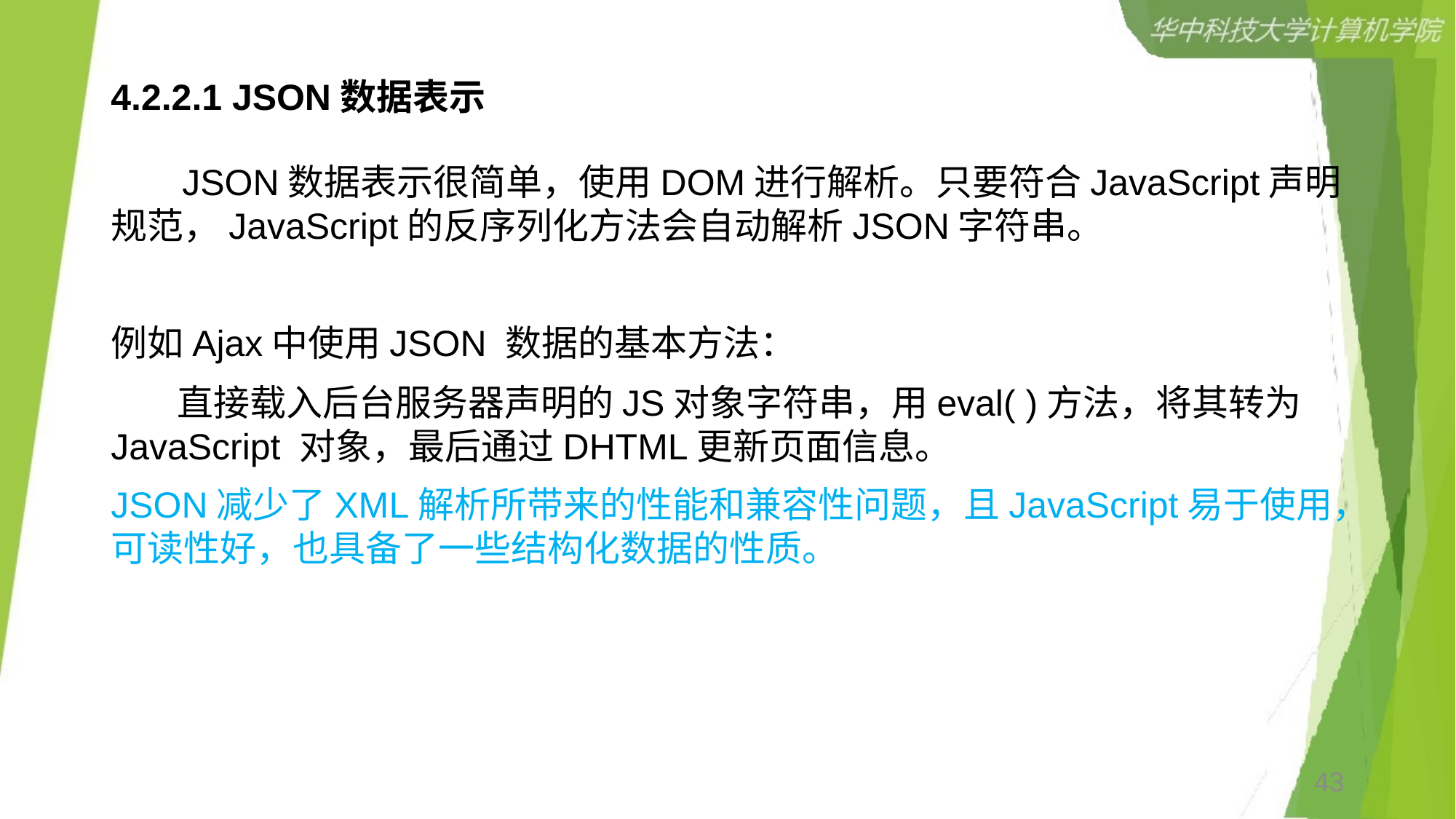

# 4.2.2.1 JSON数据表示
       JSON数据表示很简单，使用DOM进行解析。只要符合JavaScript声明规范，JavaScript的反序列化方法会自动解析JSON字符串。

例如Ajax中使用JSON 数据的基本方法：
       直接载入后台服务器声明的JS对象字符串，用eval( )方法，将其转为JavaScript 对象，最后通过DHTML更新页面信息。
JSON减少了XML解析所带来的性能和兼容性问题，且JavaScript易于使用，可读性好，也具备了一些结构化数据的性质。
43